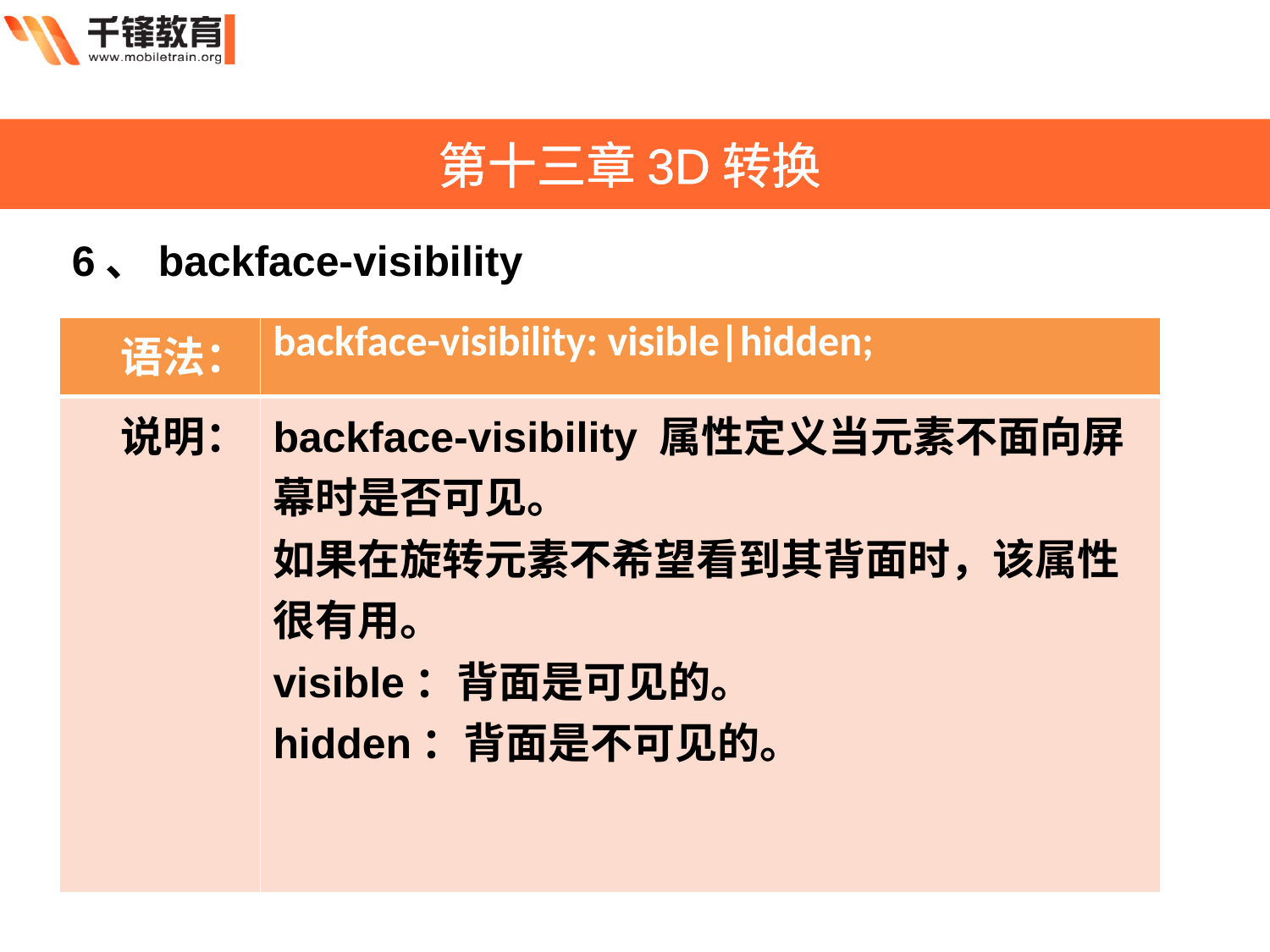

第十三章3D转换
6、backface-visibility
| 语法： | backface-visibility: visible|hidden; |
| --- | --- |
| 说明： | backface-visibility 属性定义当元素不面向屏幕时是否可见。 如果在旋转元素不希望看到其背面时，该属性很有用。 visible：背面是可见的。 hidden：背面是不可见的。 |